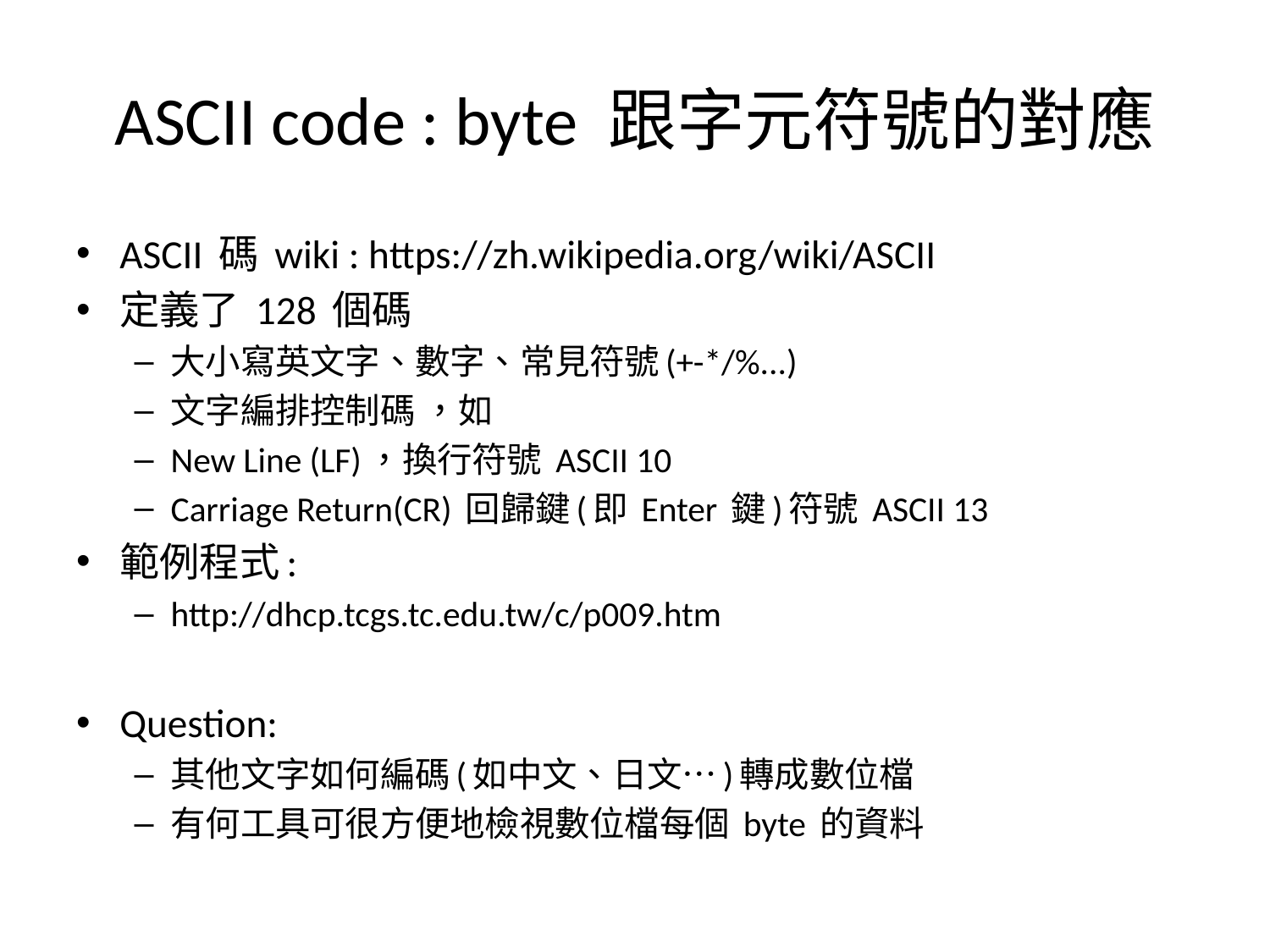

# ASCII code : byte 跟字元符號的對應
ASCII 碼 wiki : https://zh.wikipedia.org/wiki/ASCII
定義了 128 個碼
大小寫英文字、數字、常見符號(+-*/%...)
文字編排控制碼 ，如
New Line (LF)，換行符號 ASCII 10
Carriage Return(CR) 回歸鍵(即 Enter 鍵)符號 ASCII 13
範例程式:
http://dhcp.tcgs.tc.edu.tw/c/p009.htm

Question:
其他文字如何編碼(如中文、日文…)轉成數位檔
有何工具可很方便地檢視數位檔每個 byte 的資料